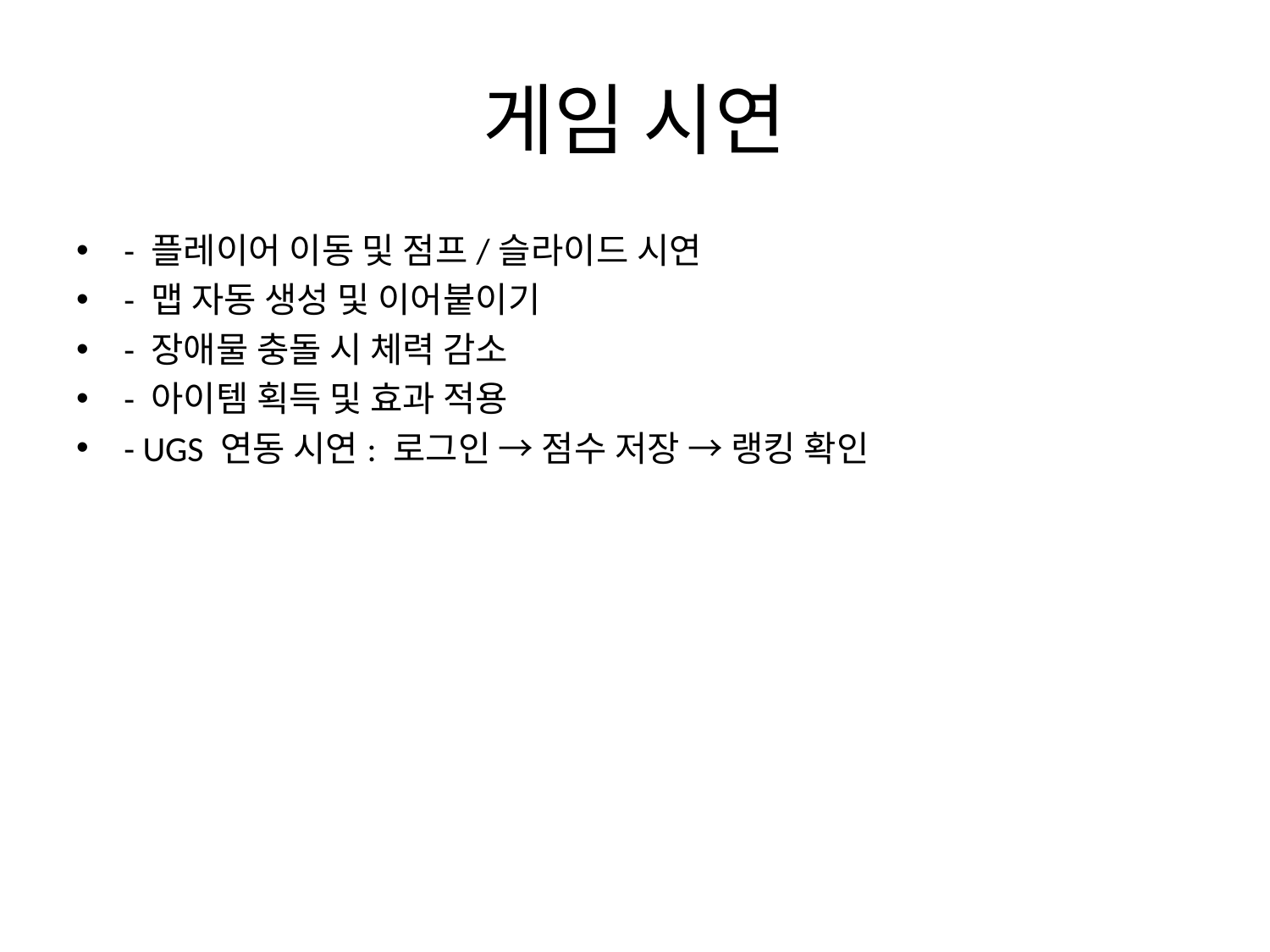

# 게임 시연
- 플레이어 이동 및 점프/슬라이드 시연
- 맵 자동 생성 및 이어붙이기
- 장애물 충돌 시 체력 감소
- 아이템 획득 및 효과 적용
- UGS 연동 시연: 로그인 → 점수 저장 → 랭킹 확인